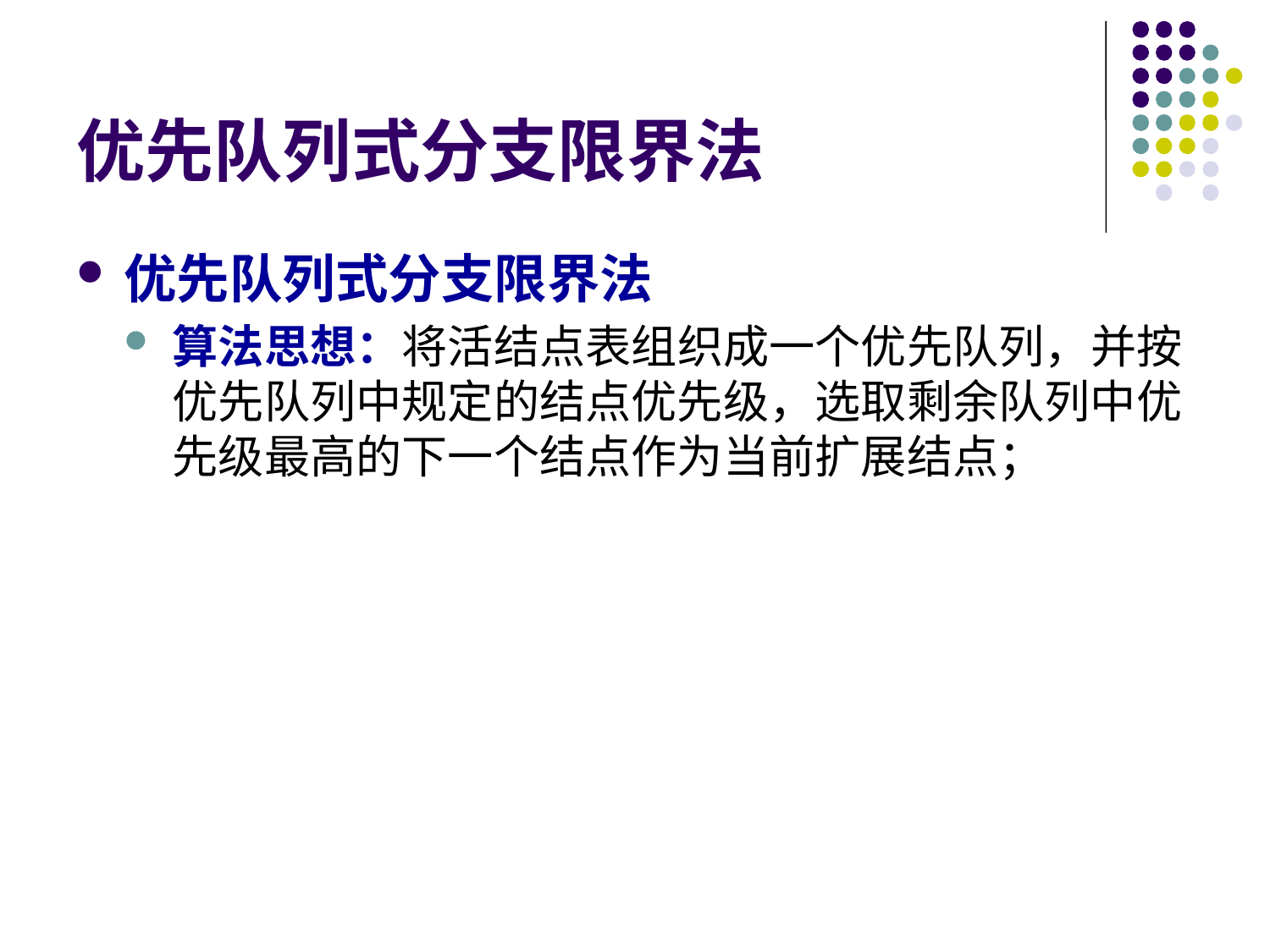

# 优先队列式分支限界法
优先队列式分支限界法
算法思想：将活结点表组织成一个优先队列，并按优先队列中规定的结点优先级，选取剩余队列中优先级最高的下一个结点作为当前扩展结点；